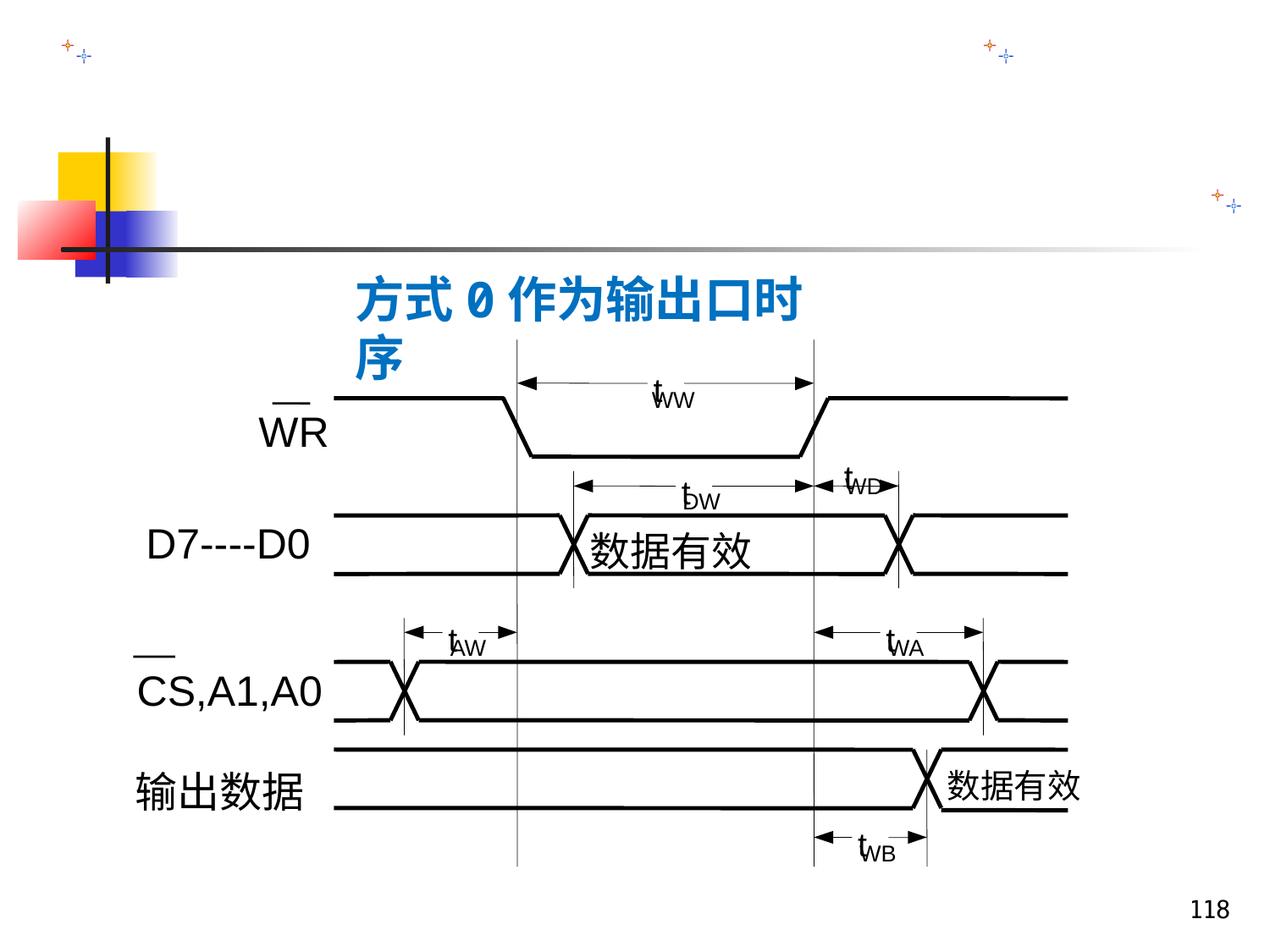

方式0作为输出口时序

t

WW

WR
t

t
WD

DW

数据有效

t
t

AW
WA

输出数据
数据有效

t

WB
D7----D0

CS,A1,A0
118